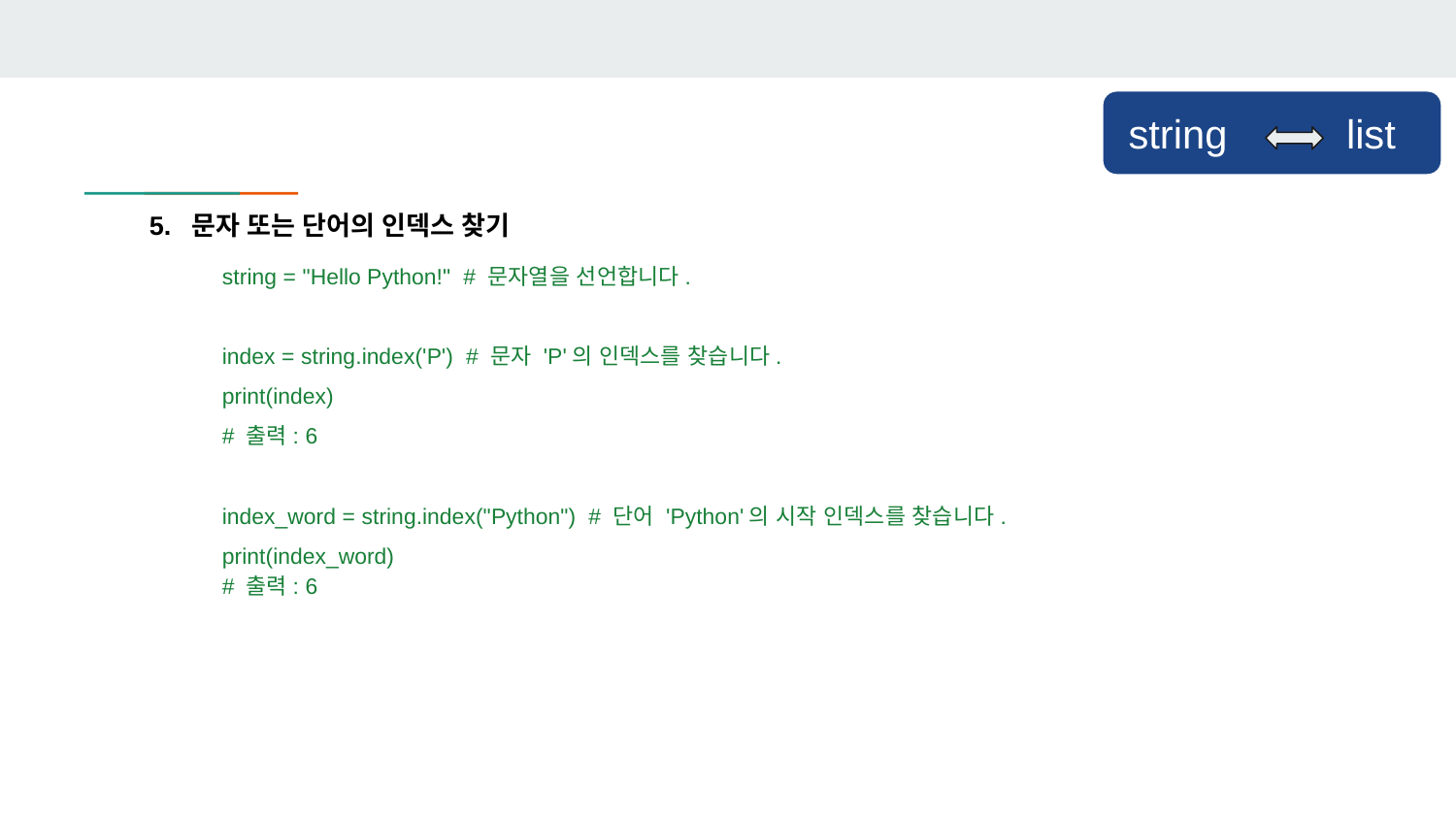

string
list

5.  문자 또는 단어의 인덱스 찾기
string = "Hello Python!"  # 문자열을 선언합니다.

index = string.index('P')  # 문자 'P'의 인덱스를 찾습니다.
print(index)
# 출력: 6

index_word = string.index("Python")  # 단어 'Python'의 시작 인덱스를 찾습니다.
print(index_word)
# 출력: 6